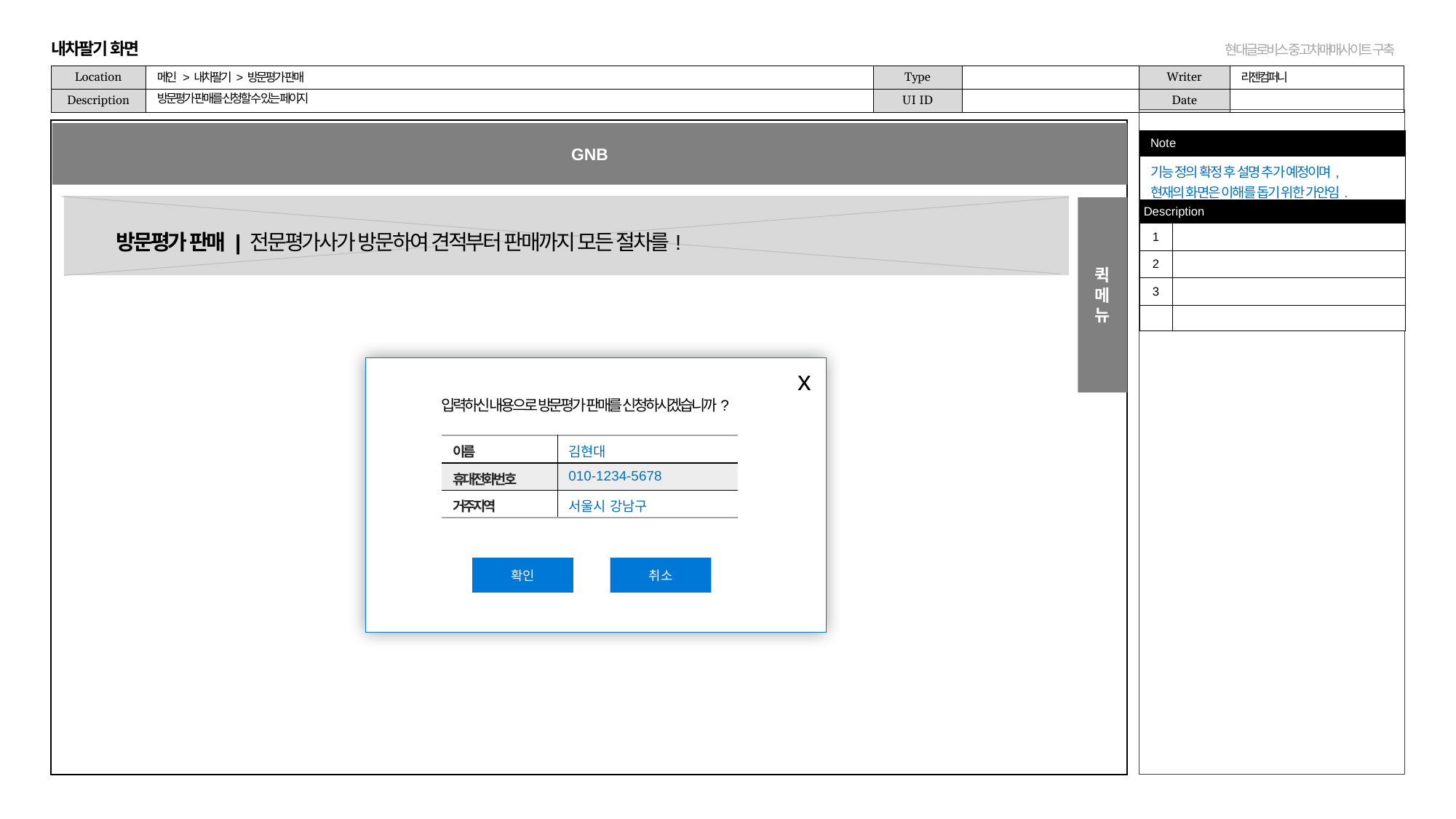

내차팔기 화면
메인  > 내차팔기 > 방문평가 판매

리젠컴퍼니
방문평가 판매를 신청할 수 있는 페이지

GNB
| Note |  |
| --- | --- |
| 기능 정의 확정 후 설명 추가 예정이며, 현재의 화면은 이해를 돕기 위한 가안임. |  |
| Description |  |
| 1 |  |
| 2 |  |
| 3 |  |
|  |  |

퀵
메뉴
방문평가 판매 | 전문평가사가 방문하여 견적부터 판매까지 모든 절차를!

입력하신 내용으로 방문평가 판매를 신청하시겠습니까?
확인
취소
x
| 이름 | 김현대 |
| --- | --- |
| 휴대전화번호 | 010-1234-5678 |
| 거주지역 | 서울시 강남구 |